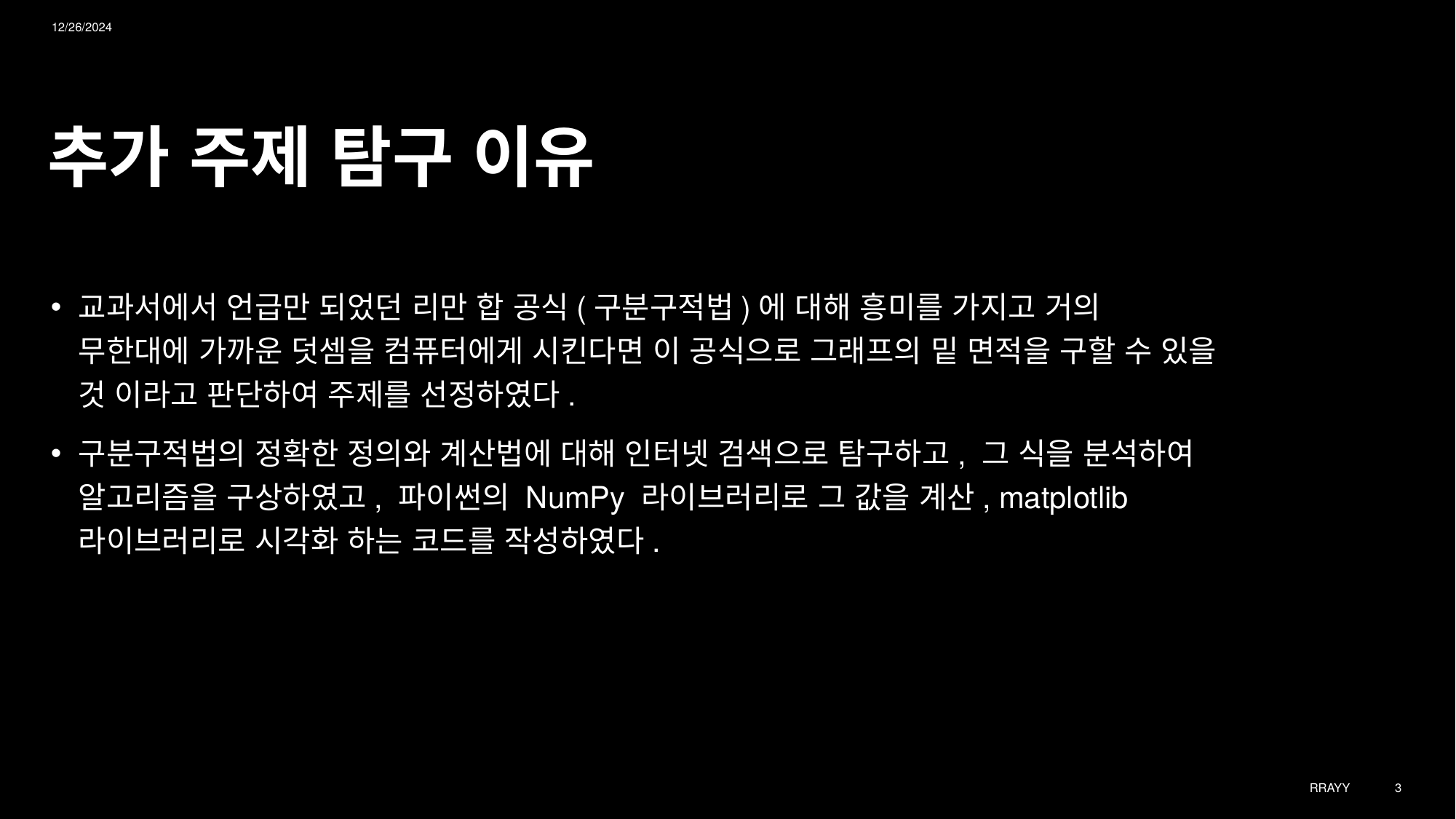

12/26/2024
# 추가 주제 탐구 이유
교과서에서 언급만 되었던 리만 합 공식(구분구적법)에 대해 흥미를 가지고 거의 무한대에 가까운 덧셈을 컴퓨터에게 시킨다면 이 공식으로 그래프의 밑 면적을 구할 수 있을 것 이라고 판단하여 주제를 선정하였다.
구분구적법의 정확한 정의와 계산법에 대해 인터넷 검색으로 탐구하고, 그 식을 분석하여 알고리즘을 구상하였고, 파이썬의 NumPy 라이브러리로 그 값을 계산, matplotlib 라이브러리로 시각화 하는 코드를 작성하였다.
RRAYY
3